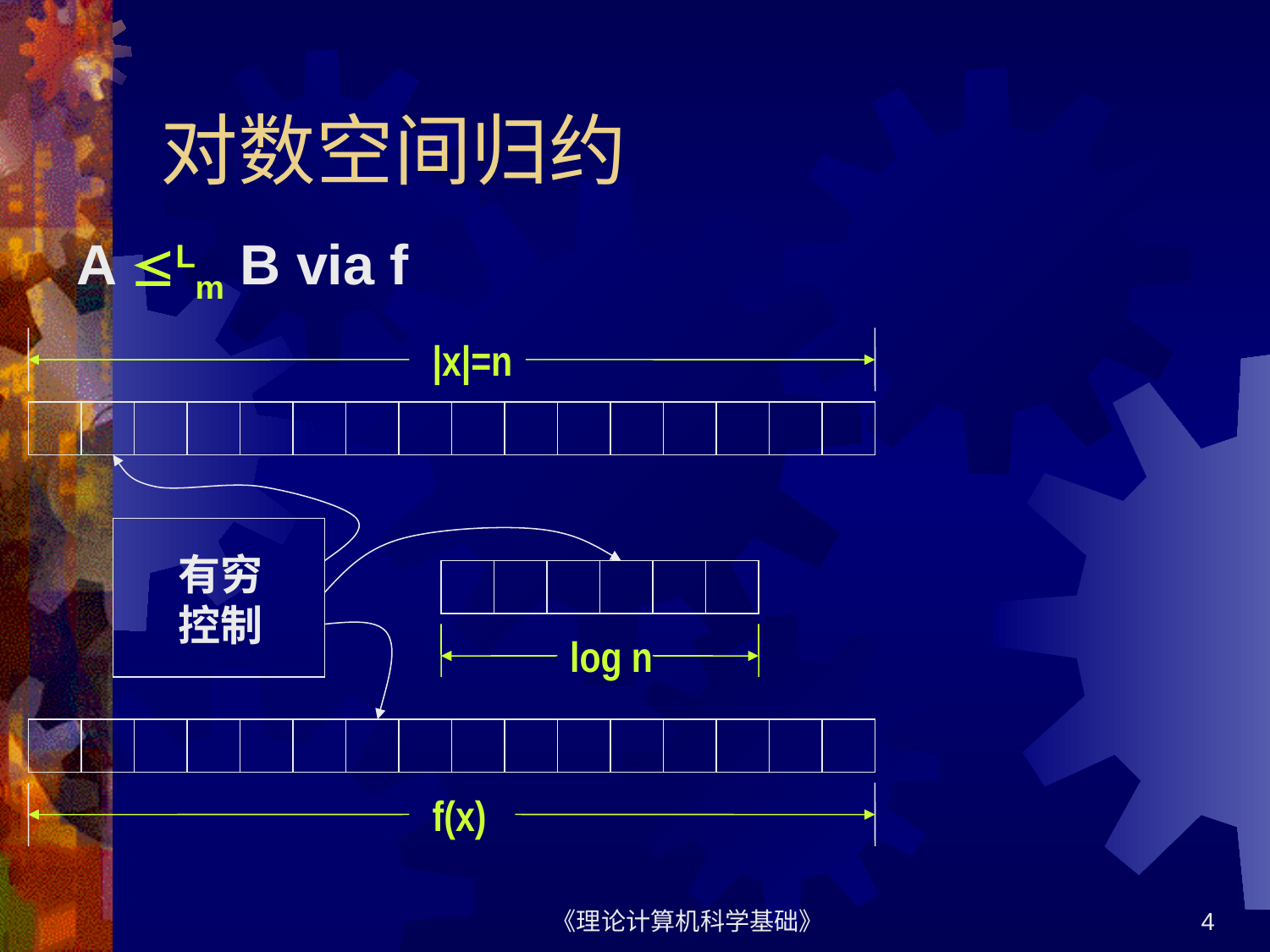

# 对数空间归约
A ≤Lm B via f

|x|=n

有穷控制

log n

f(x)

《理论计算机科学基础》
4